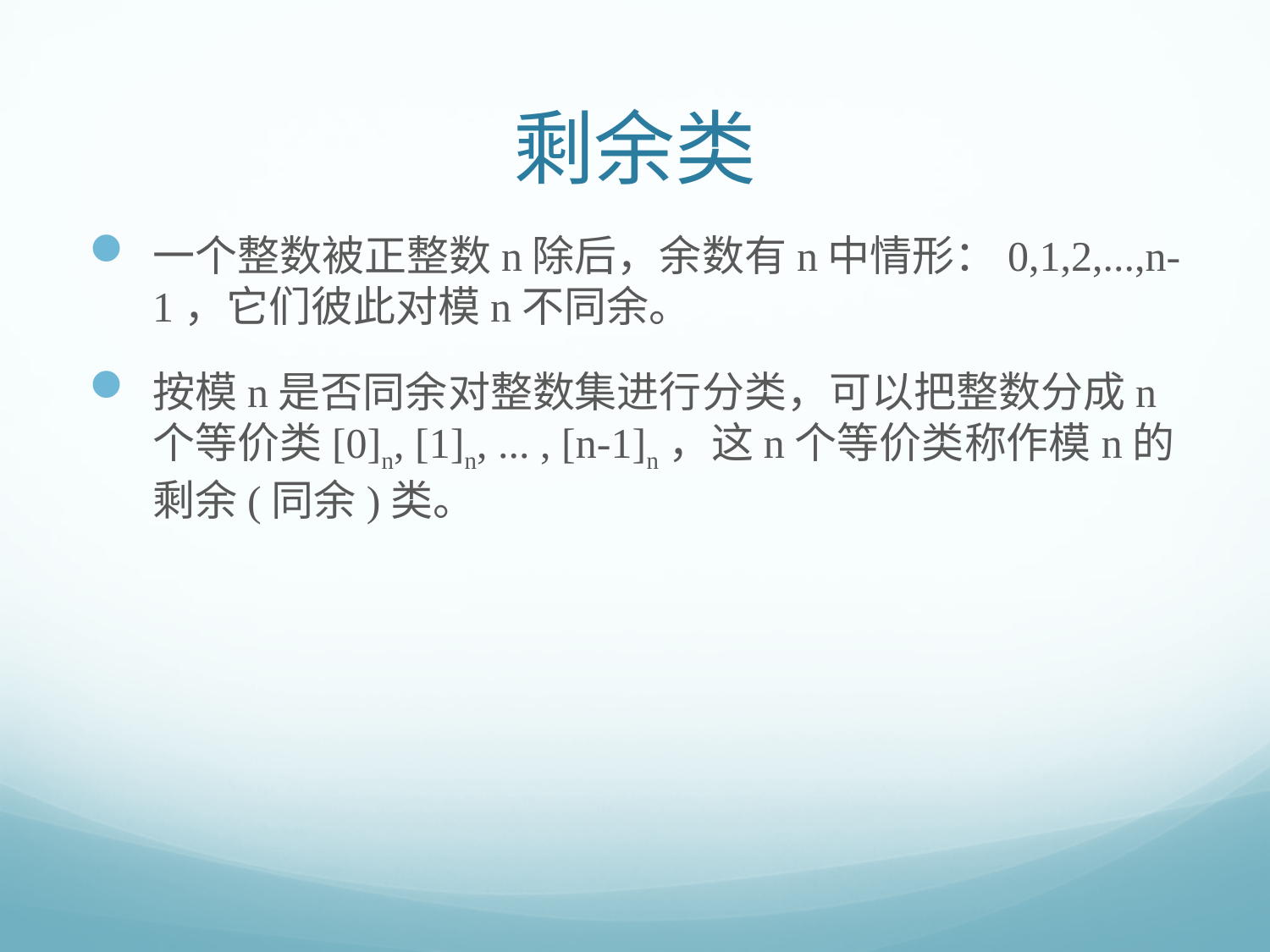

# 剩余类
一个整数被正整数n除后，余数有n中情形：0,1,2,...,n-1，它们彼此对模n不同余。
按模n是否同余对整数集进行分类，可以把整数分成n个等价类[0]n, [1]n, ... , [n-1]n，这n个等价类称作模n的剩余(同余)类。